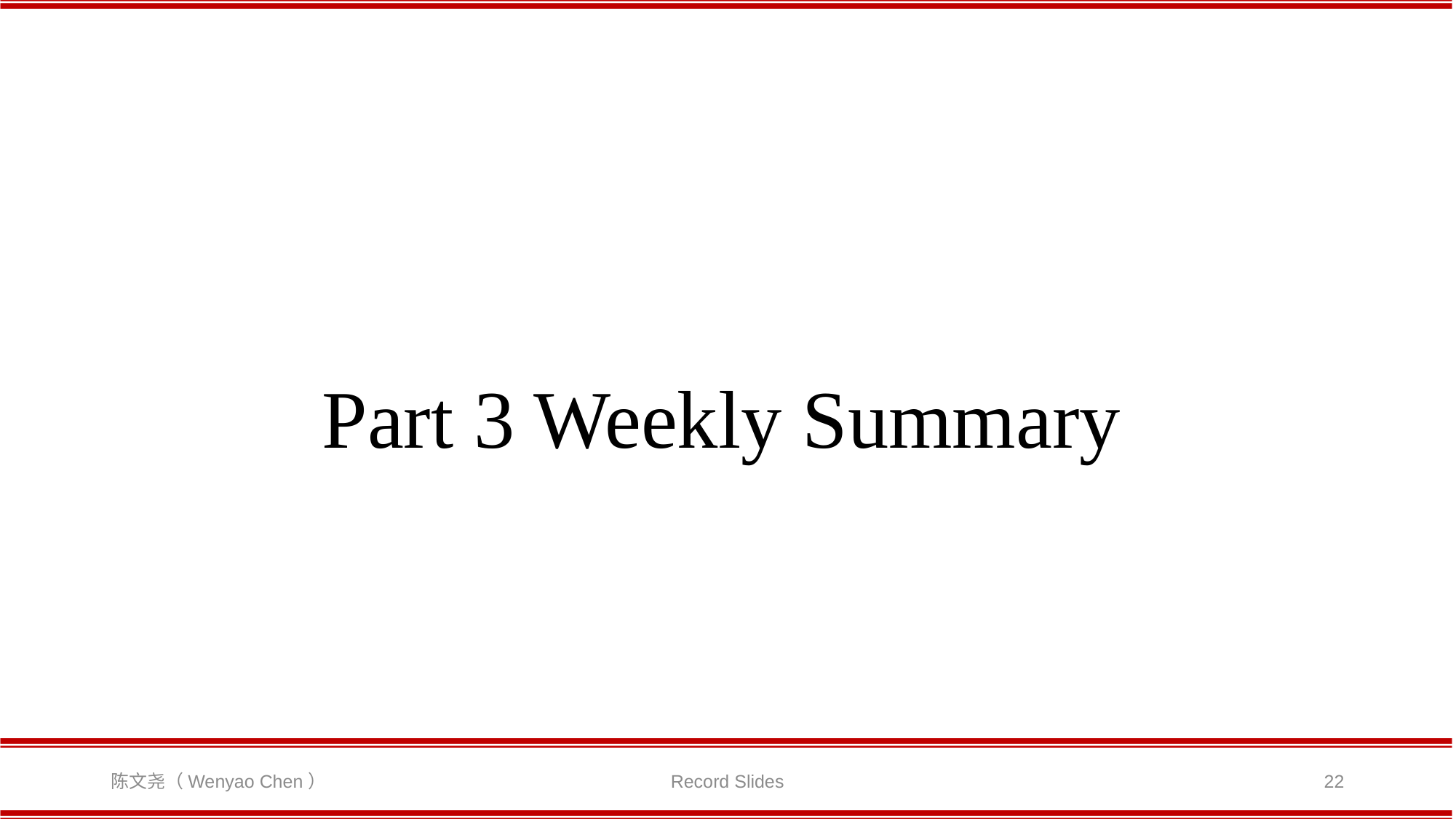

# Part 3 Weekly Summary
陈文尧（Wenyao Chen）
Record Slides
22